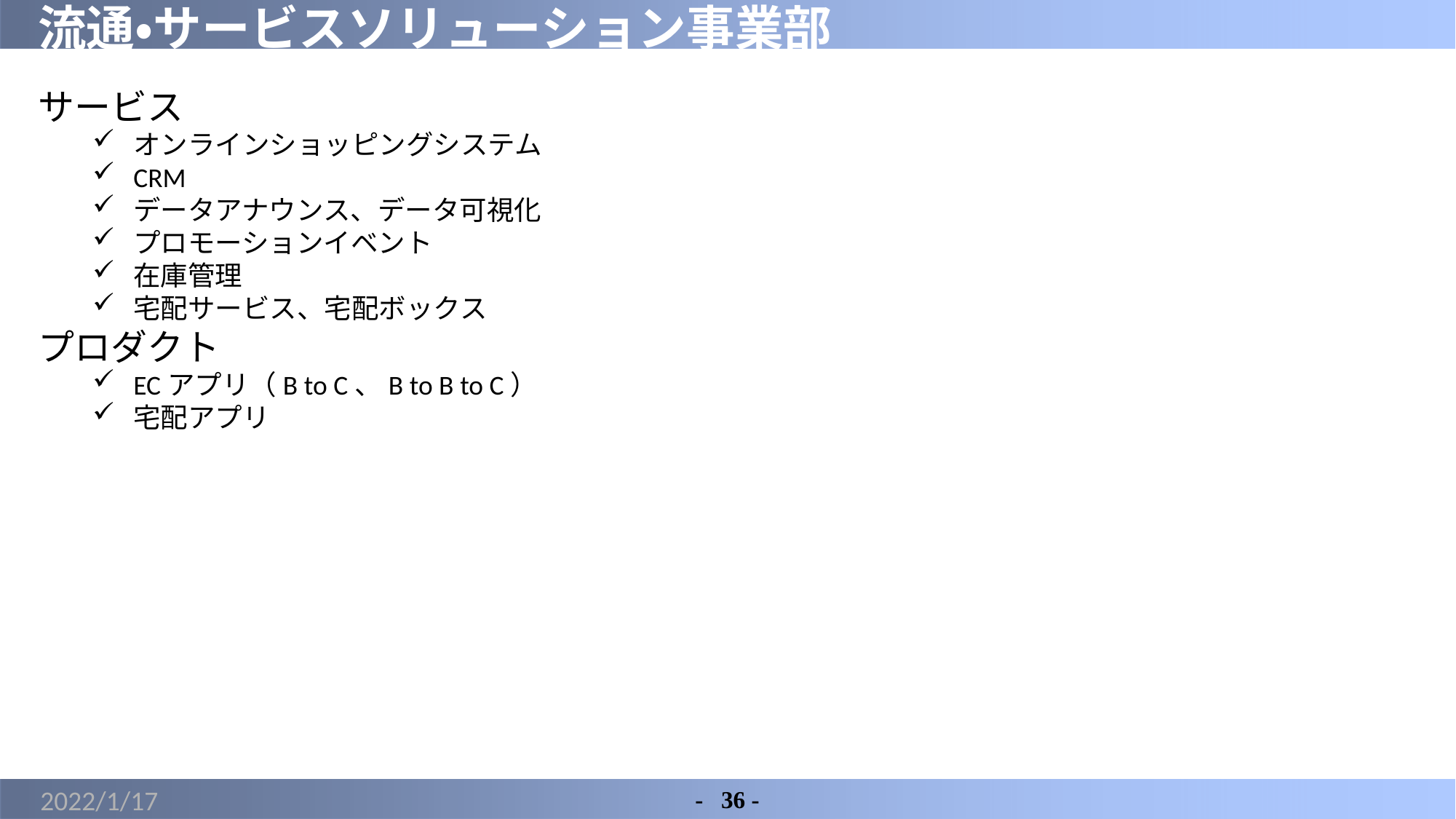

# 流通・サービスソリューション事業部
サービス
オンラインショッピングシステム
CRM
データアナウンス、データ可視化
プロモーションイベント
在庫管理
宅配サービス、宅配ボックス
プロダクト
ECアプリ（B to C、B to B to C）
宅配アプリ

2022/1/17
-	36 -